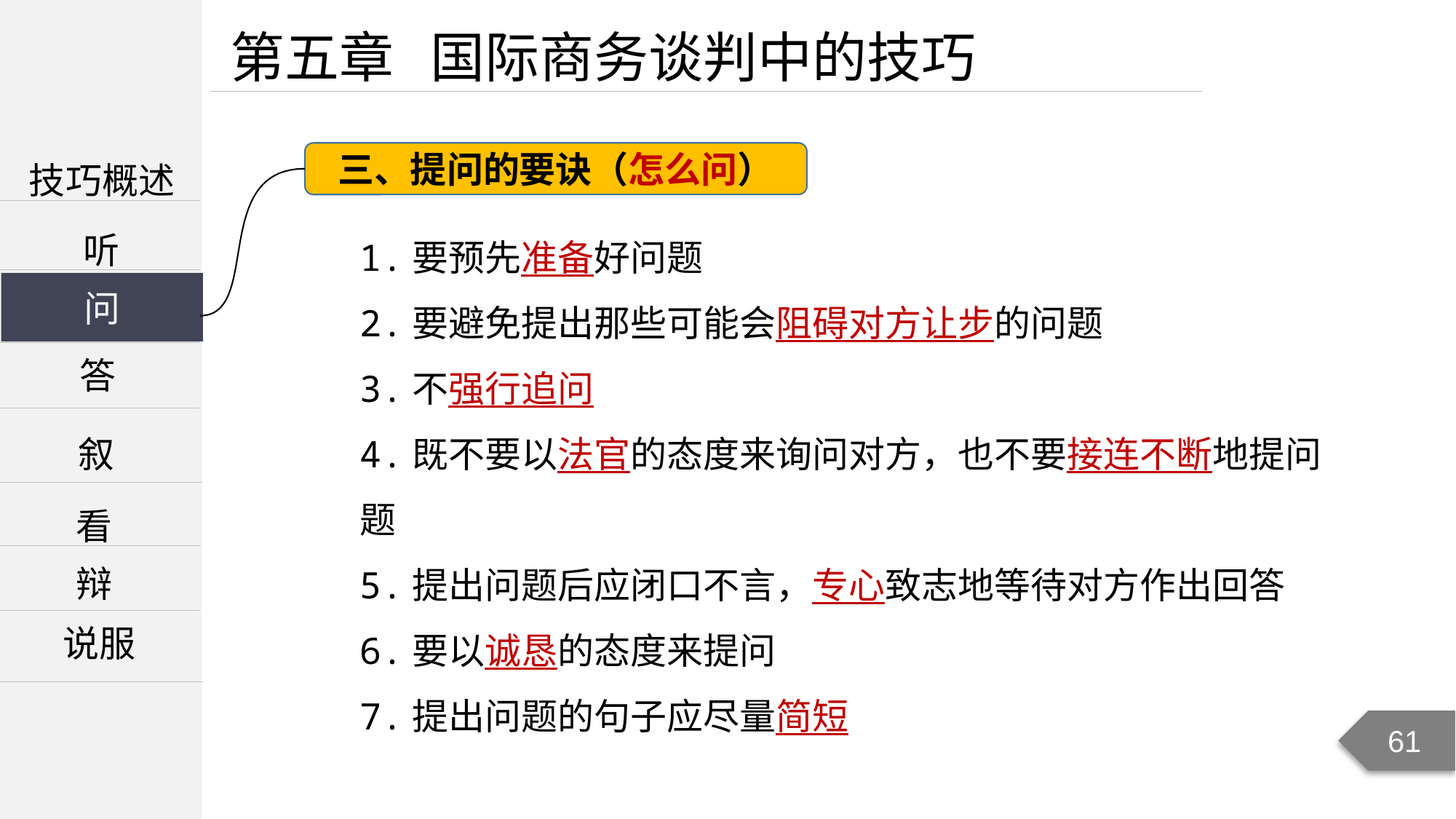

第五章   国际商务谈判中的技巧
技巧概述
三、提问的要诀（怎么问）
听
1.要预先准备好问题
2.要避免提出那些可能会阻碍对方让步的问题
3.不强行追问
4.既不要以法官的态度来询问对方，也不要接连不断地提问题
5.提出问题后应闭口不言，专心致志地等待对方作出回答
6.要以诚恳的态度来提问
7.提出问题的句子应尽量简短
问
问
答
叙
看
辩
说服
61